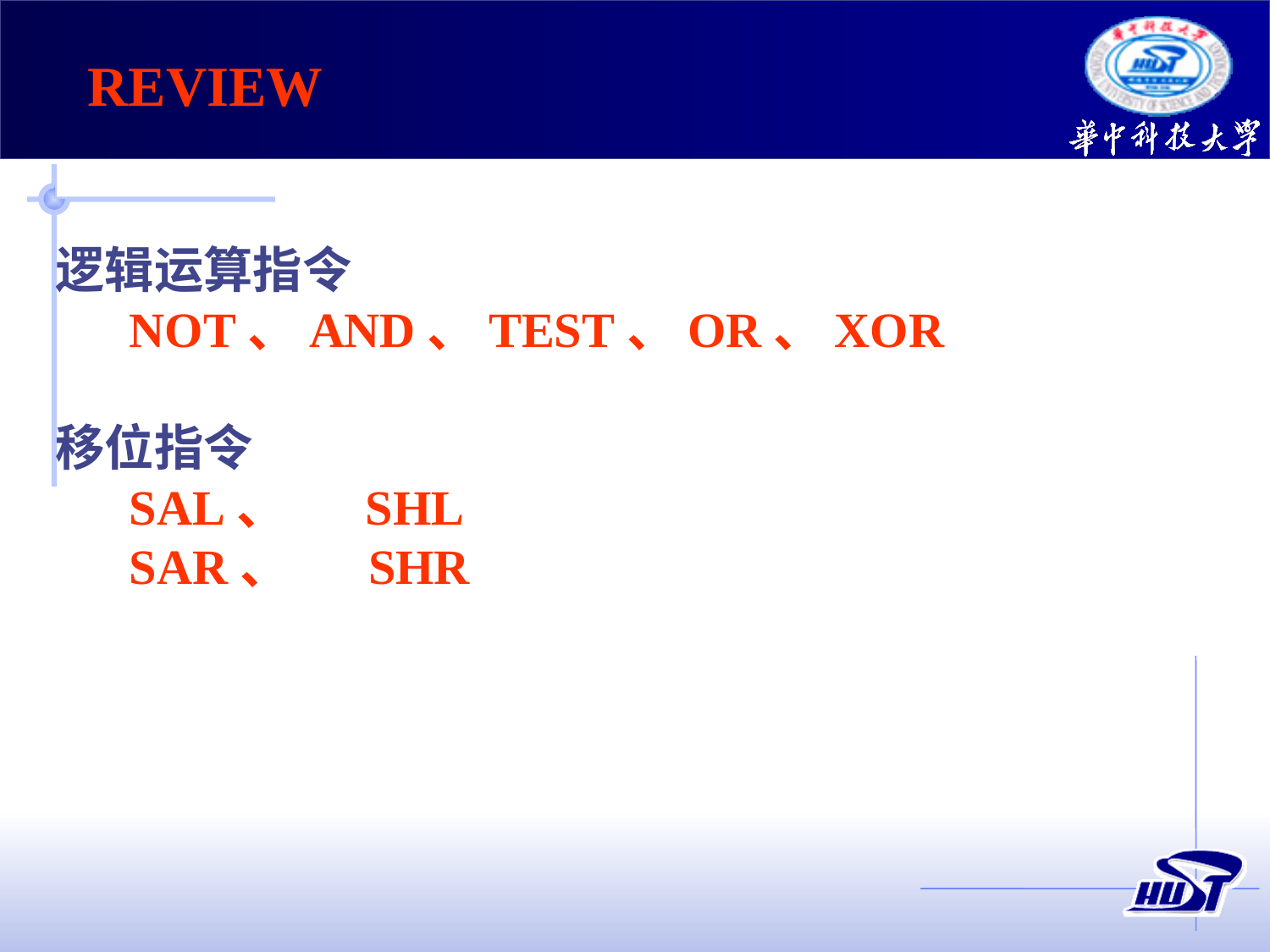

REVIEW
逻辑运算指令
      NOT、AND、TEST、OR、XOR

移位指令
      SAL、      SHL
      SAR、      SHR